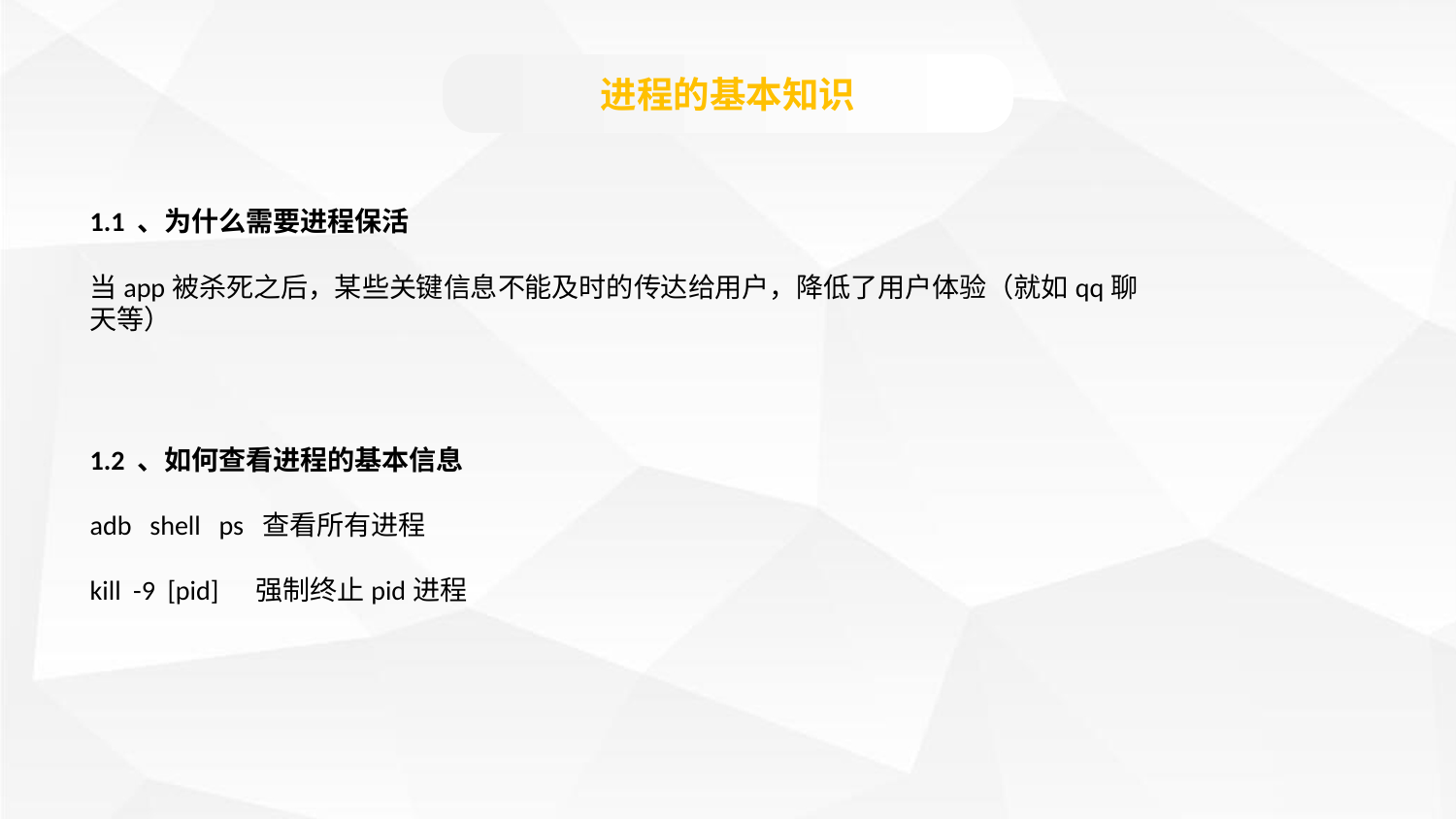

进程的基本知识
1.1 、为什么需要进程保活

当app被杀死之后，某些关键信息不能及时的传达给用户，降低了用户体验（就如qq聊天等）
1.2 、如何查看进程的基本信息

adb   shell   ps  查看所有进程

kill  -9  [pid]     强制终止pid进程